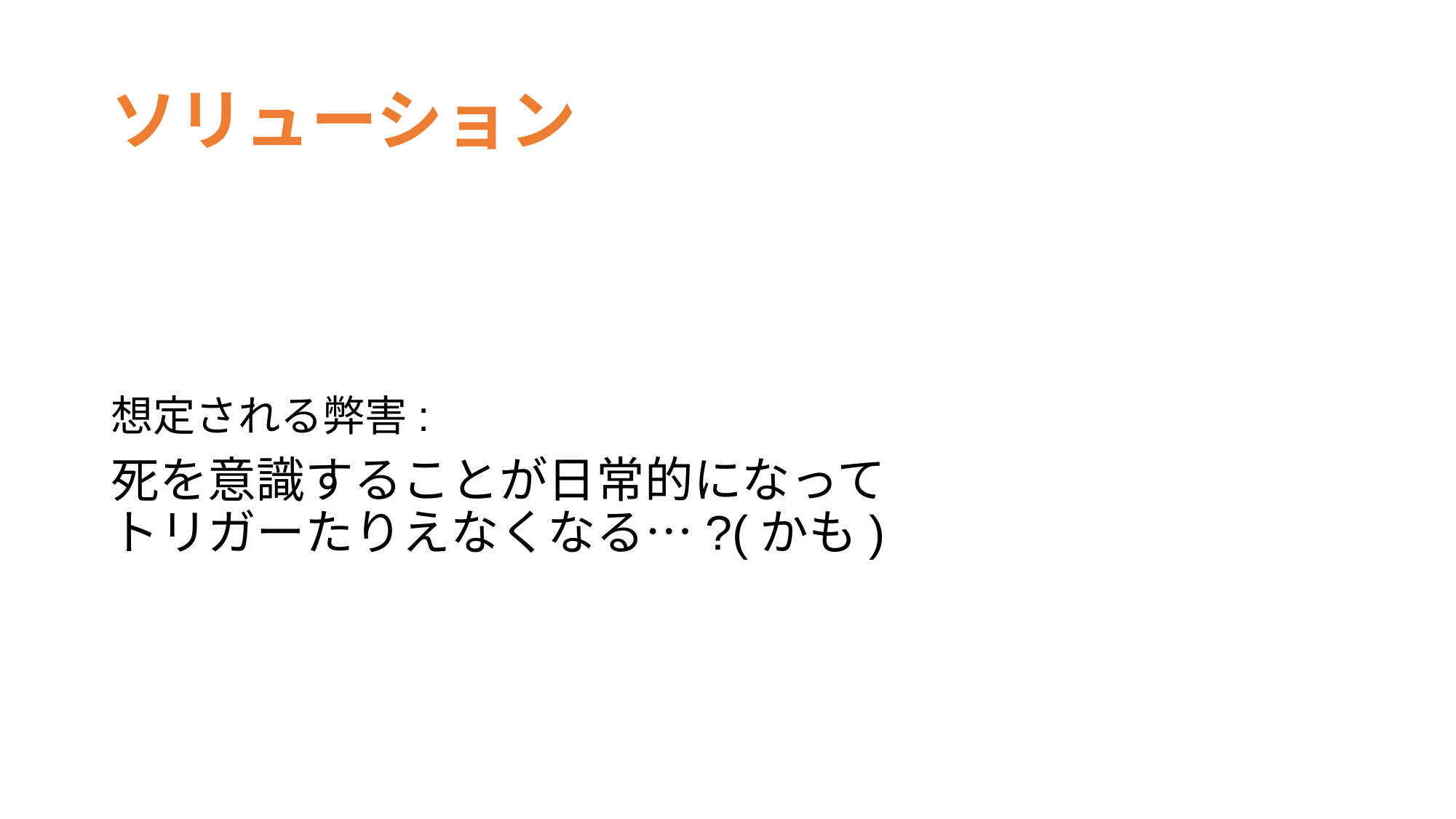

# ソリューション
想定される弊害:
死を意識することが日常的になって
トリガーたりえなくなる…?(かも)